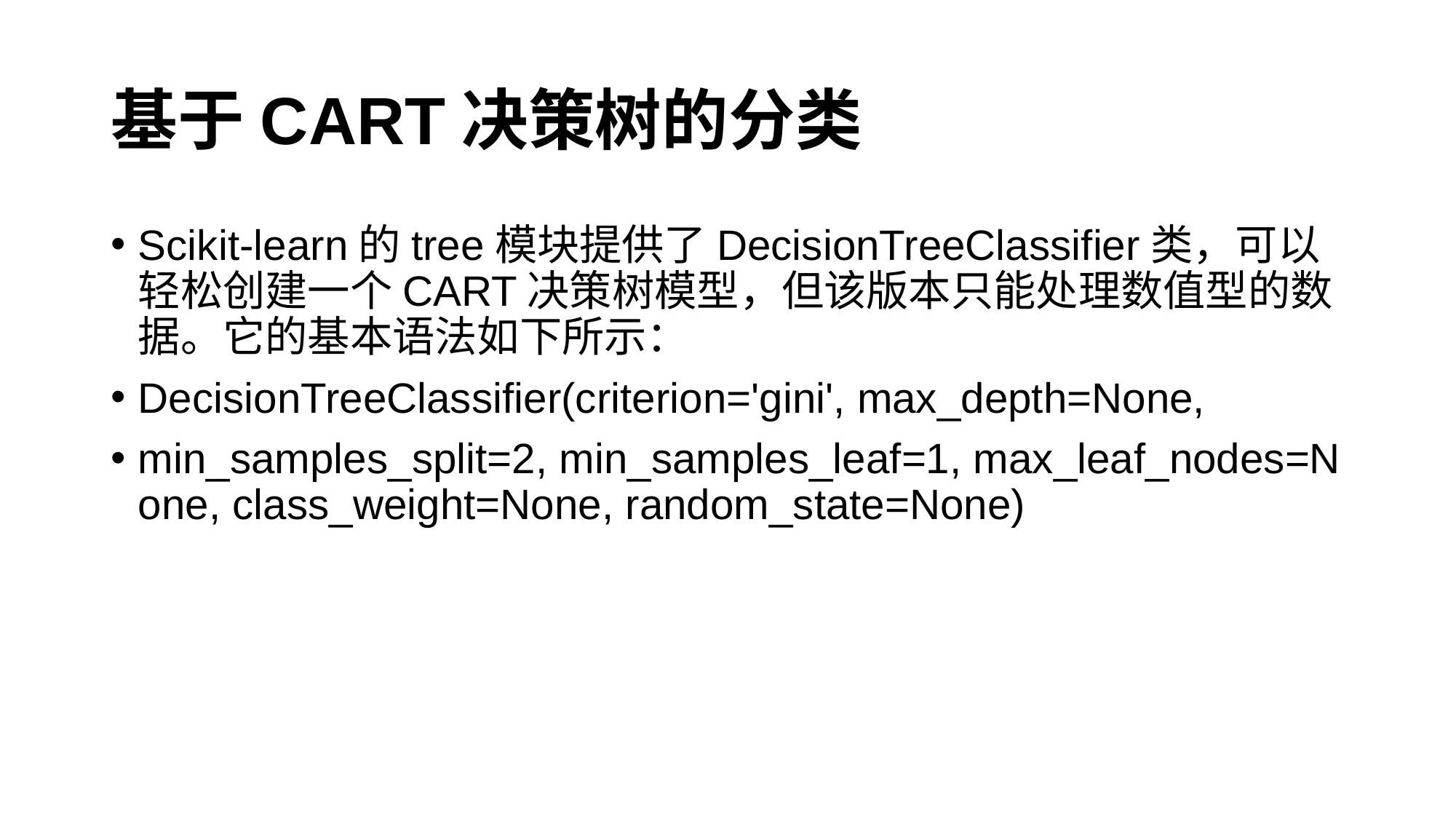

# 基于CART决策树的分类
Scikit-learn的tree模块提供了DecisionTreeClassifier类，可以轻松创建一个CART决策树模型，但该版本只能处理数值型的数据。它的基本语法如下所示：
DecisionTreeClassifier(criterion='gini', max_depth=None,
min_samples_split=2, min_samples_leaf=1, max_leaf_nodes=None, class_weight=None, random_state=None)